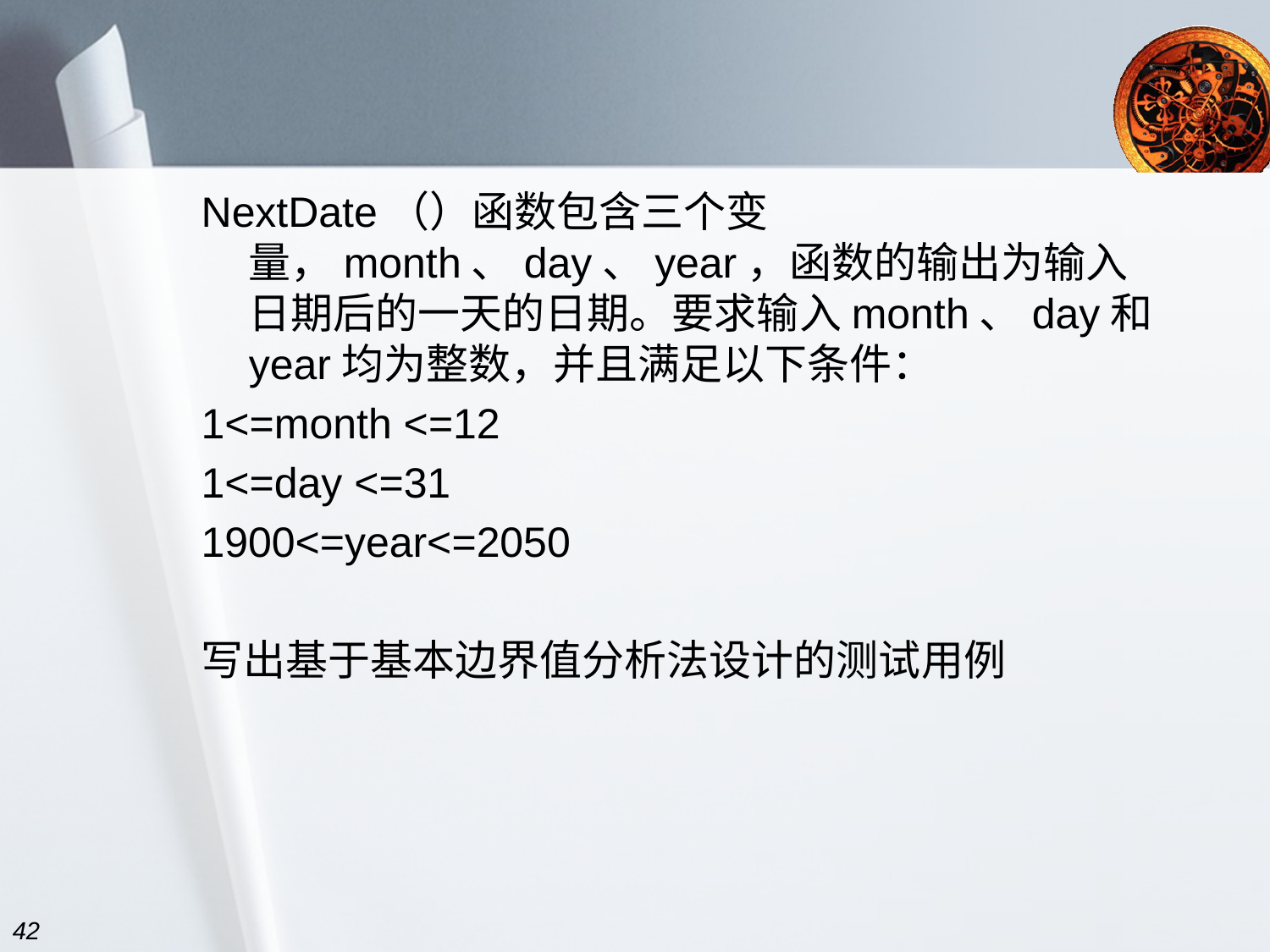

#
NextDate（）函数包含三个变量，month、day、year，函数的输出为输入日期后的一天的日期。要求输入month、day和year均为整数，并且满足以下条件：
1<=month <=12
1<=day <=31
1900<=year<=2050

写出基于基本边界值分析法设计的测试用例
42